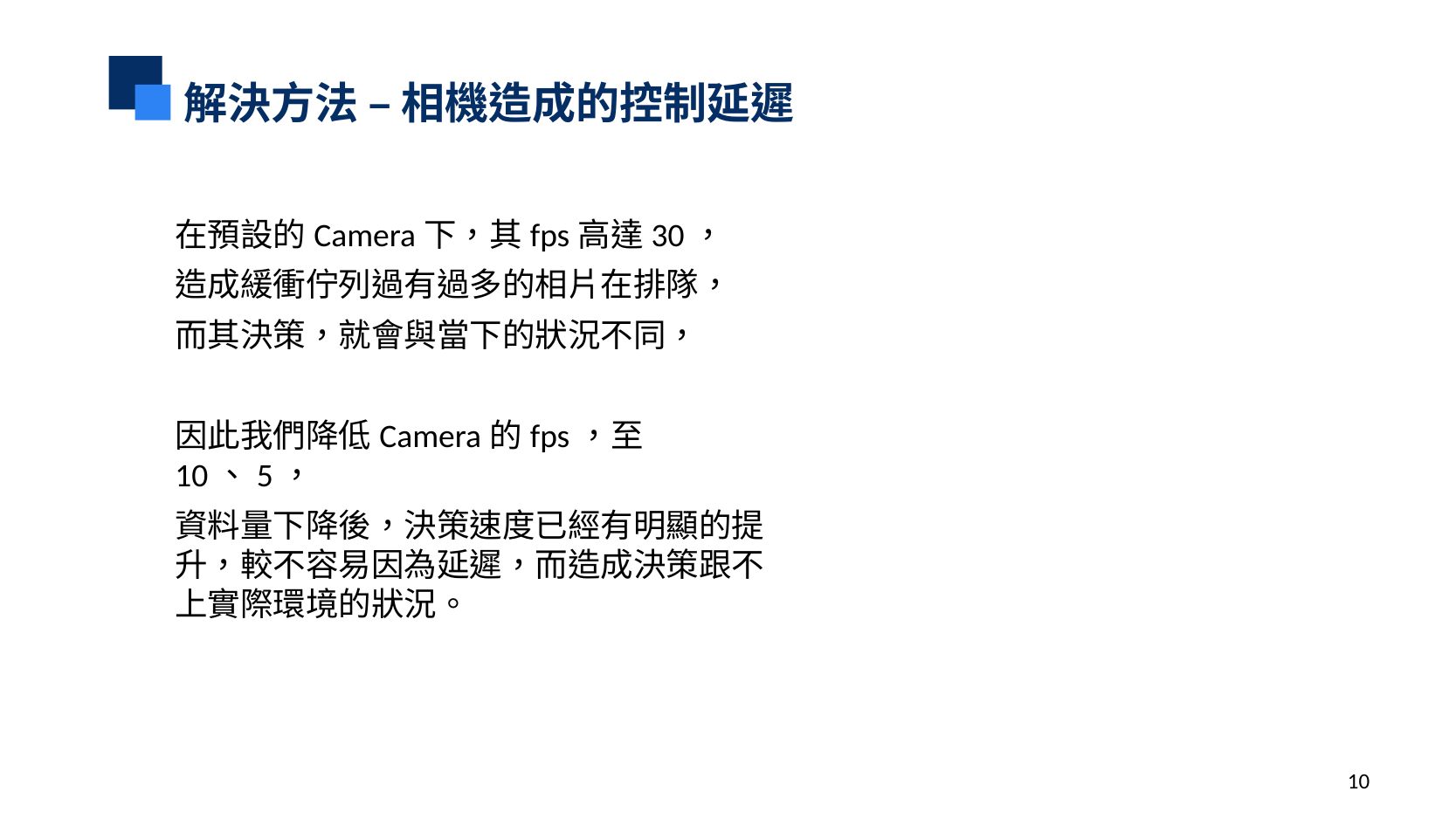

解決方法 – 相機造成的控制延遲

在預設的Camera下，其fps高達30，
造成緩衝佇列過有過多的相片在排隊，
而其決策，就會與當下的狀況不同，

因此我們降低Camera的fps，至10、5，
資料量下降後，決策速度已經有明顯的提升，較不容易因為延遲，而造成決策跟不上實際環境的狀況。
10